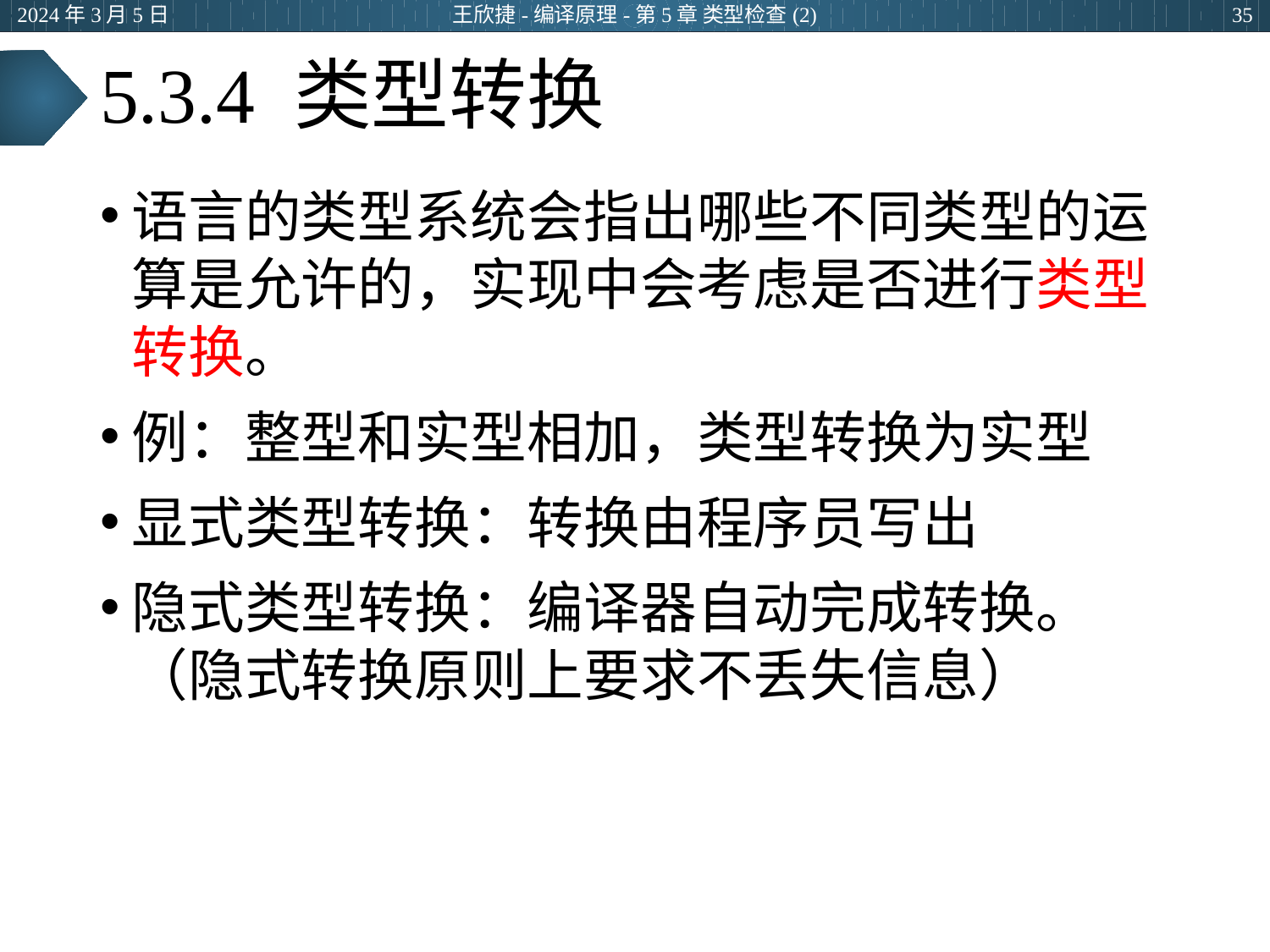

2024年3月5日
王欣捷-编译原理-第5章 类型检查(2)
35
# 5.3.4 类型转换
语言的类型系统会指出哪些不同类型的运算是允许的，实现中会考虑是否进行类型转换。
例：整型和实型相加，类型转换为实型
显式类型转换：转换由程序员写出
隐式类型转换：编译器自动完成转换。（隐式转换原则上要求不丢失信息）